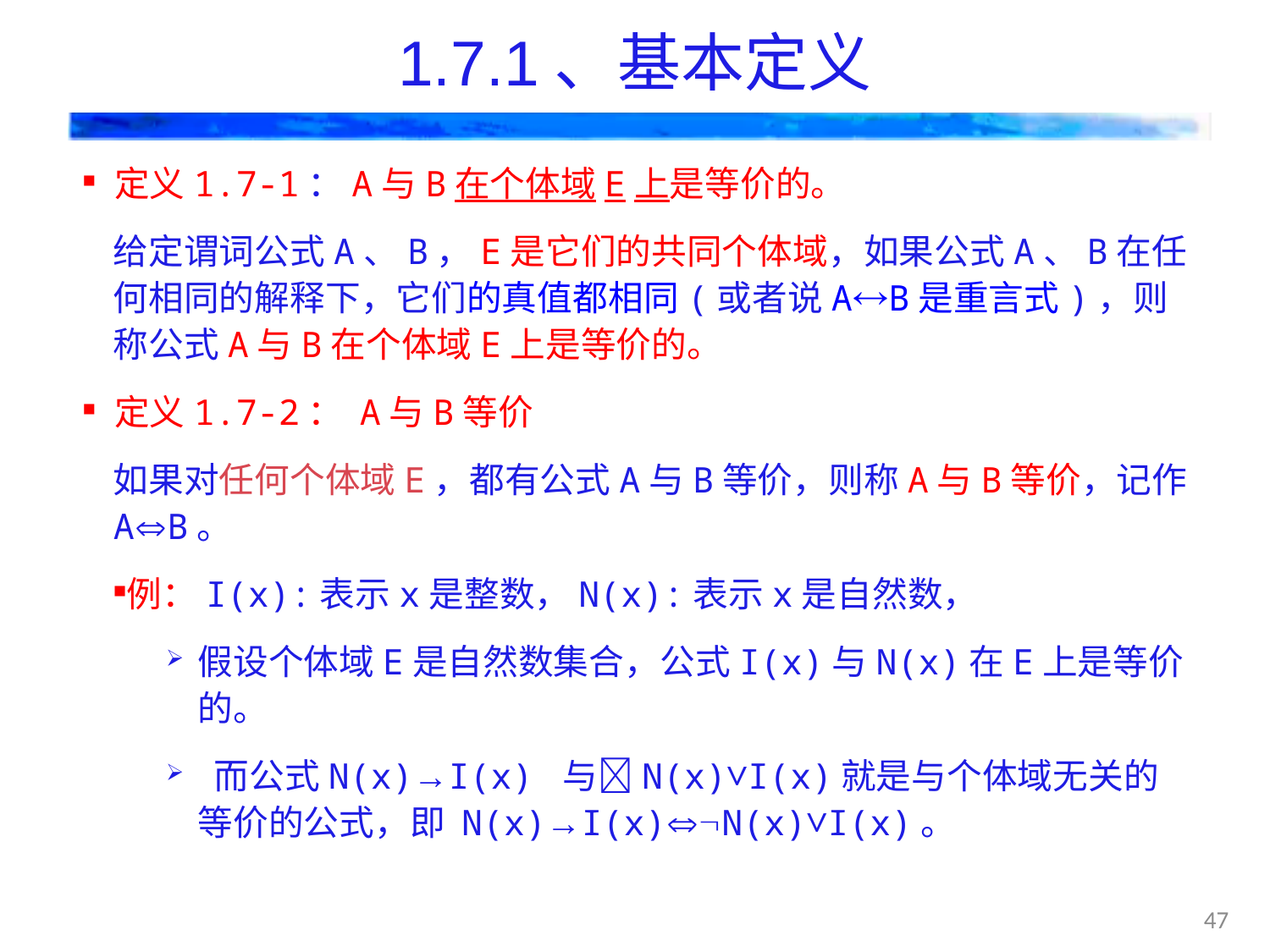

# 1.7.1、基本定义
定义1.7-1：A与B在个体域E上是等价的。
给定谓词公式A、B，E是它们的共同个体域，如果公式A、B在任何相同的解释下，它们的真值都相同(或者说A↔B是重言式)，则称公式A与B在个体域E上是等价的。
定义1.7-2： A与B等价
如果对任何个体域E，都有公式A与B等价，则称A与B等价，记作A⇔B。
例：I(x):表示x是整数，N(x):表示x是自然数，
假设个体域E是自然数集合，公式I(x)与N(x)在E上是等价的。
 而公式N(x)→I(x) 与¬N(x)∨I(x)就是与个体域无关的等价的公式，即 N(x)→I(x)⇔¬N(x)∨I(x)。

47